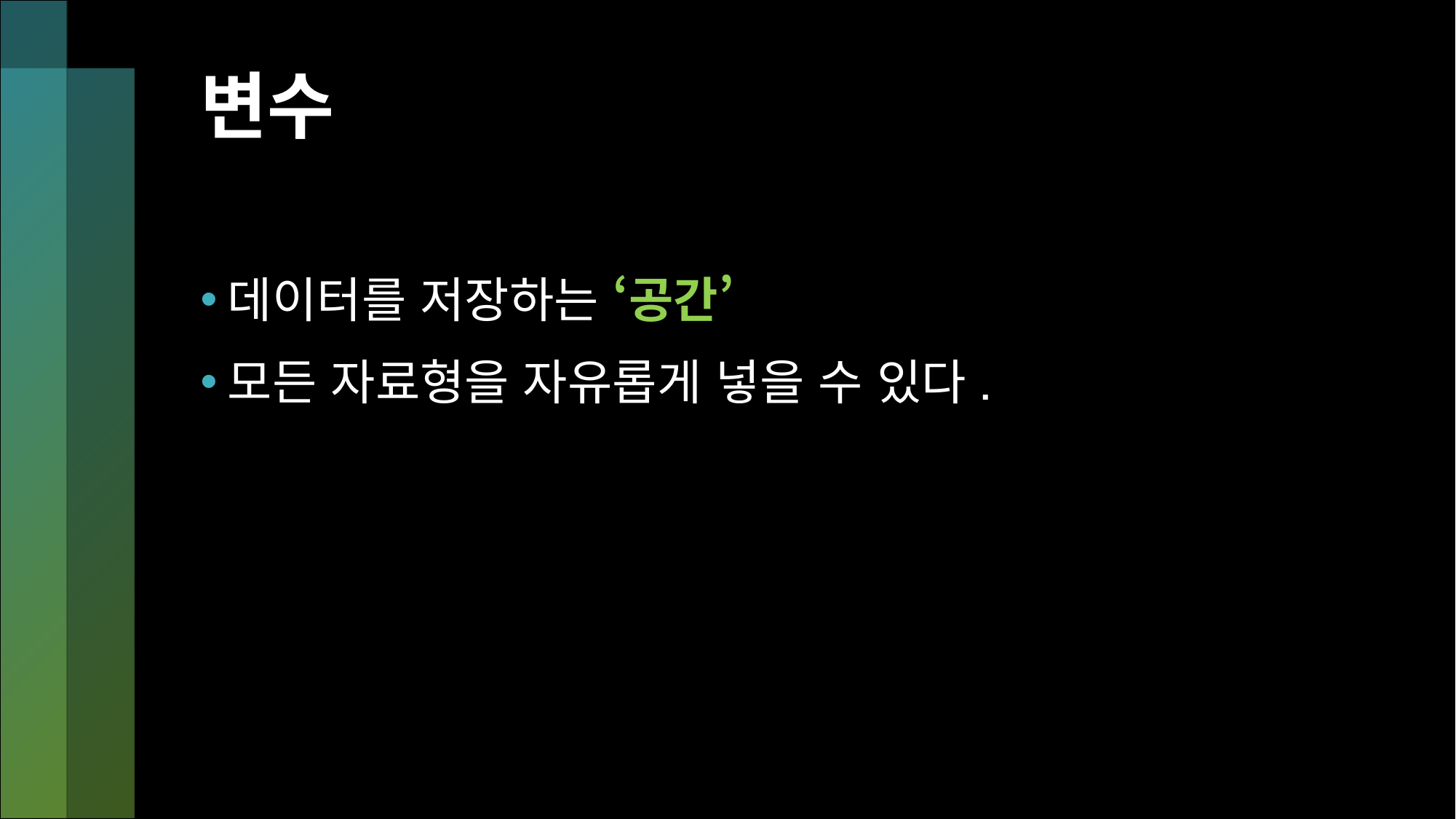

# 변수
데이터를 저장하는 ‘공간’
모든 자료형을 자유롭게 넣을 수 있다.